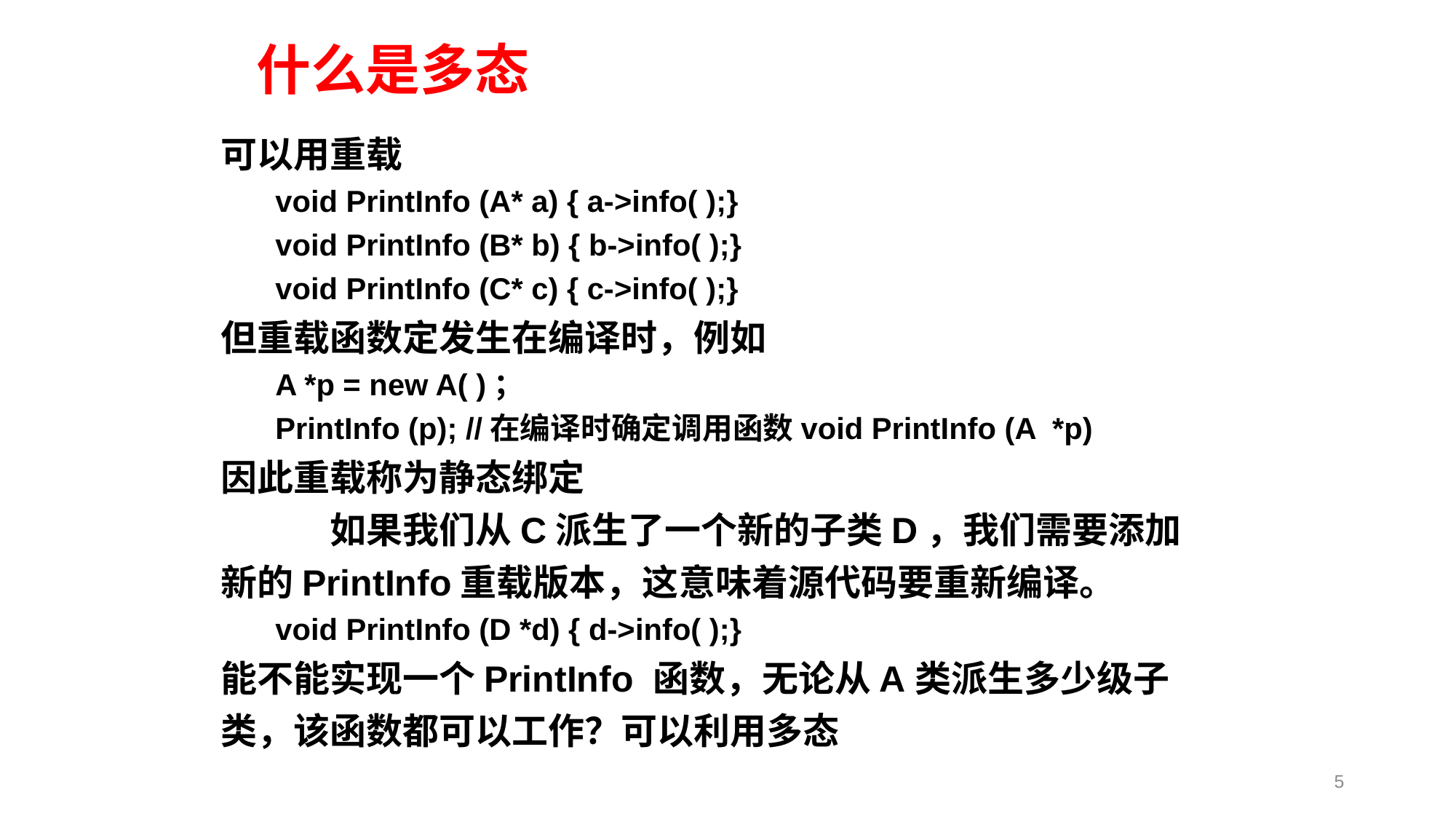

# 什么是多态
可以用重载
void PrintInfo (A* a) { a->info( );}
void PrintInfo (B* b) { b->info( );}
void PrintInfo (C* c) { c->info( );}
但重载函数定发生在编译时，例如
A *p = new A( )；
PrintInfo (p); //在编译时确定调用函数void PrintInfo (A  *p)
因此重载称为静态绑定
	如果我们从C派生了一个新的子类D，我们需要添加新的PrintInfo重载版本，这意味着源代码要重新编译。
void PrintInfo (D *d) { d->info( );}
能不能实现一个PrintInfo 函数，无论从A类派生多少级子类，该函数都可以工作？可以利用多态

5